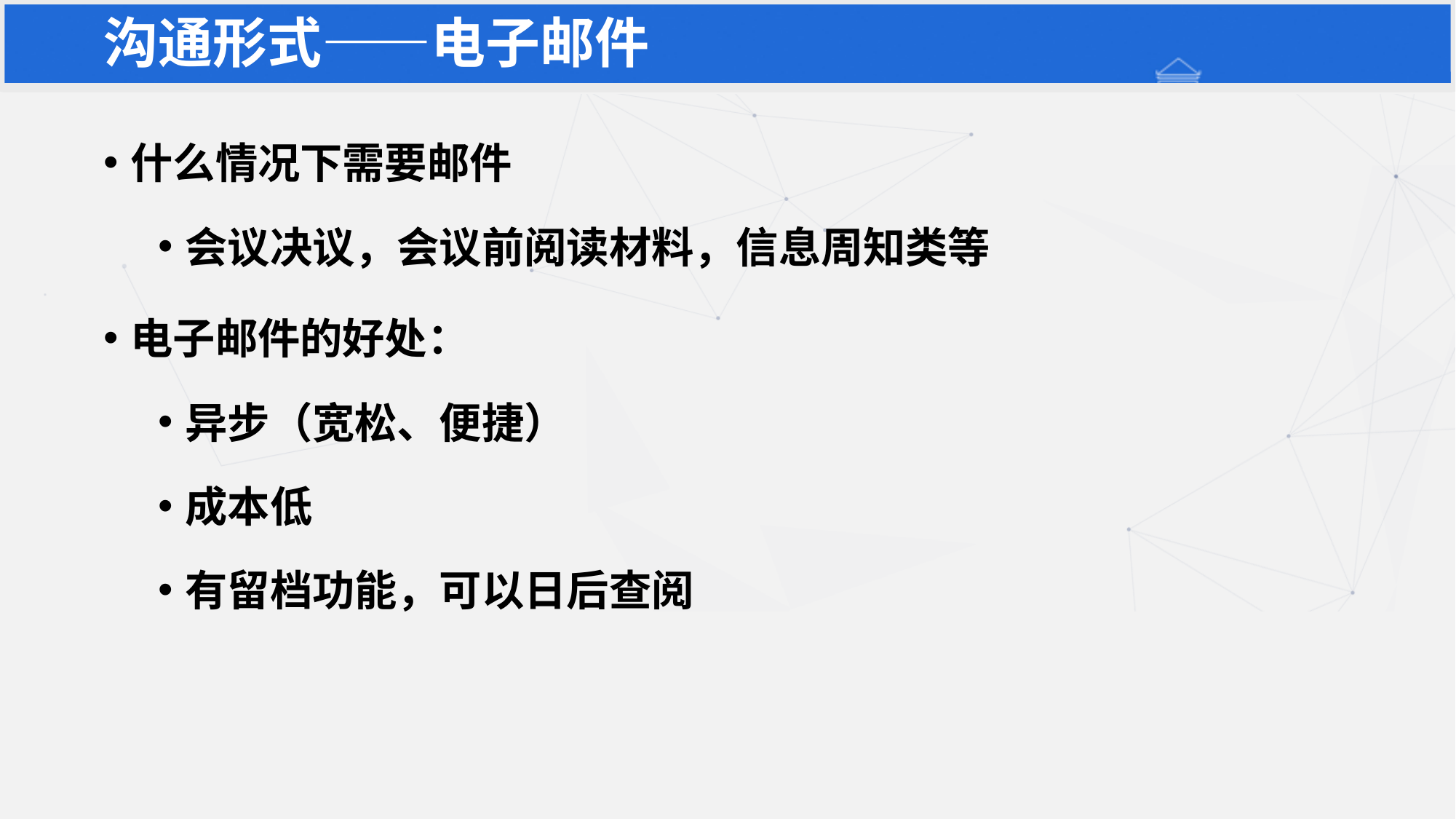

沟通形式——电子邮件
什么情况下需要邮件
会议决议，会议前阅读材料，信息周知类等
电子邮件的好处：
异步（宽松、便捷）
成本低
有留档功能，可以日后查阅